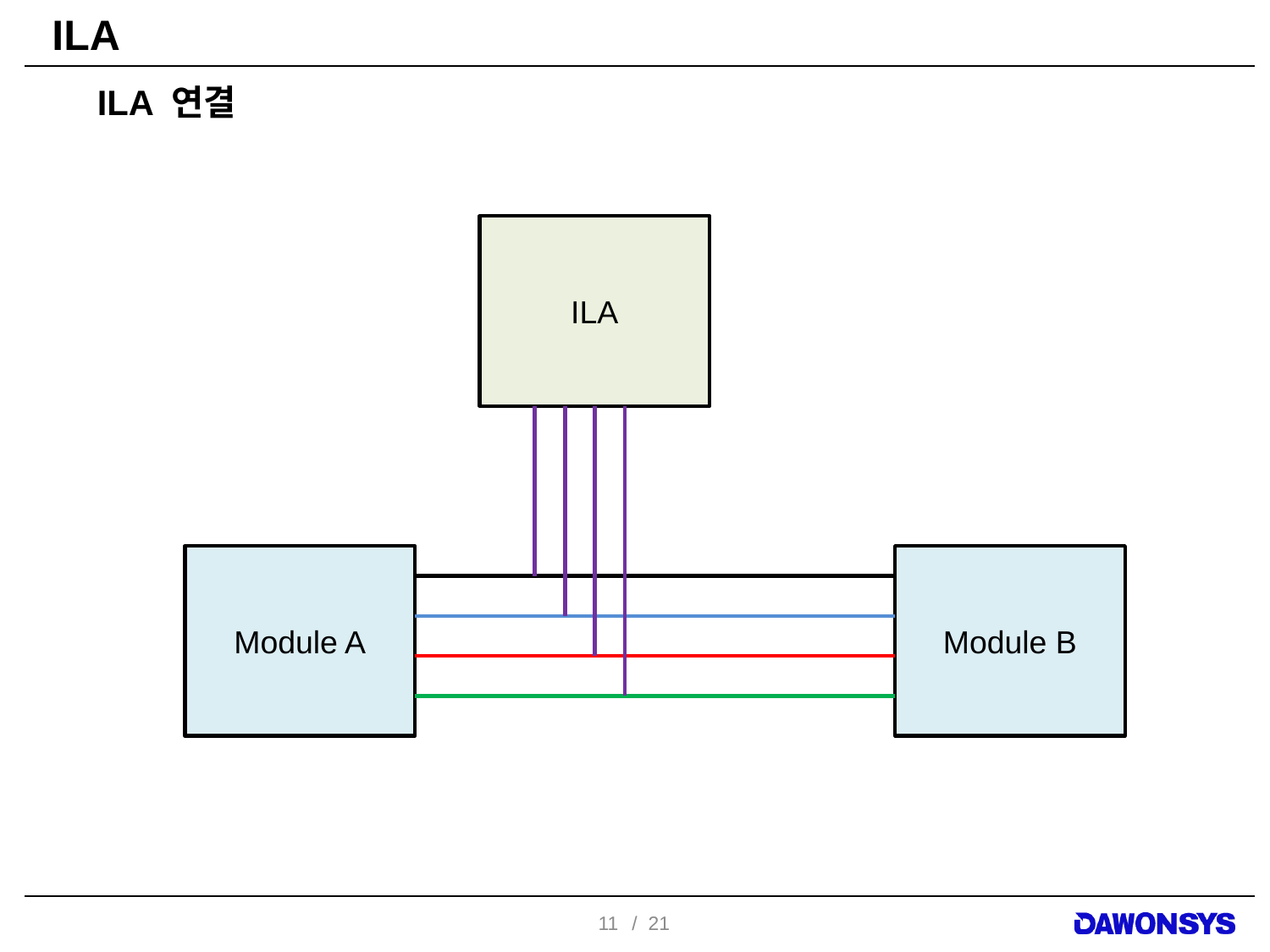

# ILA
ILA 연결

ILA
Module A
Module B
11
/  21